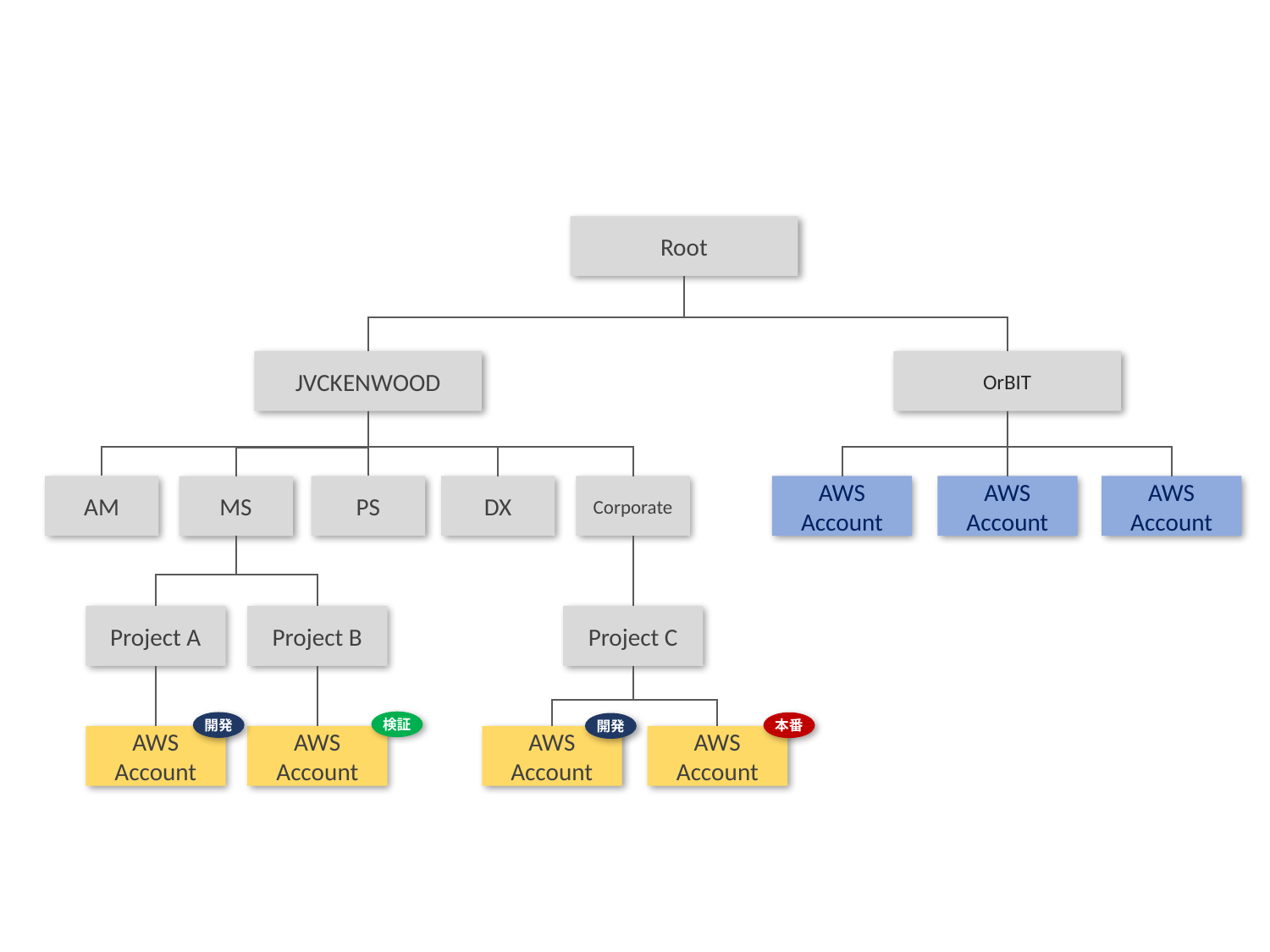

Root
JVCKENWOOD
OrBIT
AM
PS
DX
Corporate
AWS
Account
AWS
Account
AWS
Account
MS
Project A
Project B
Project C
検証
開発
本番
開発
AWS
Account
AWS
Account
AWS
Account
AWS
Account